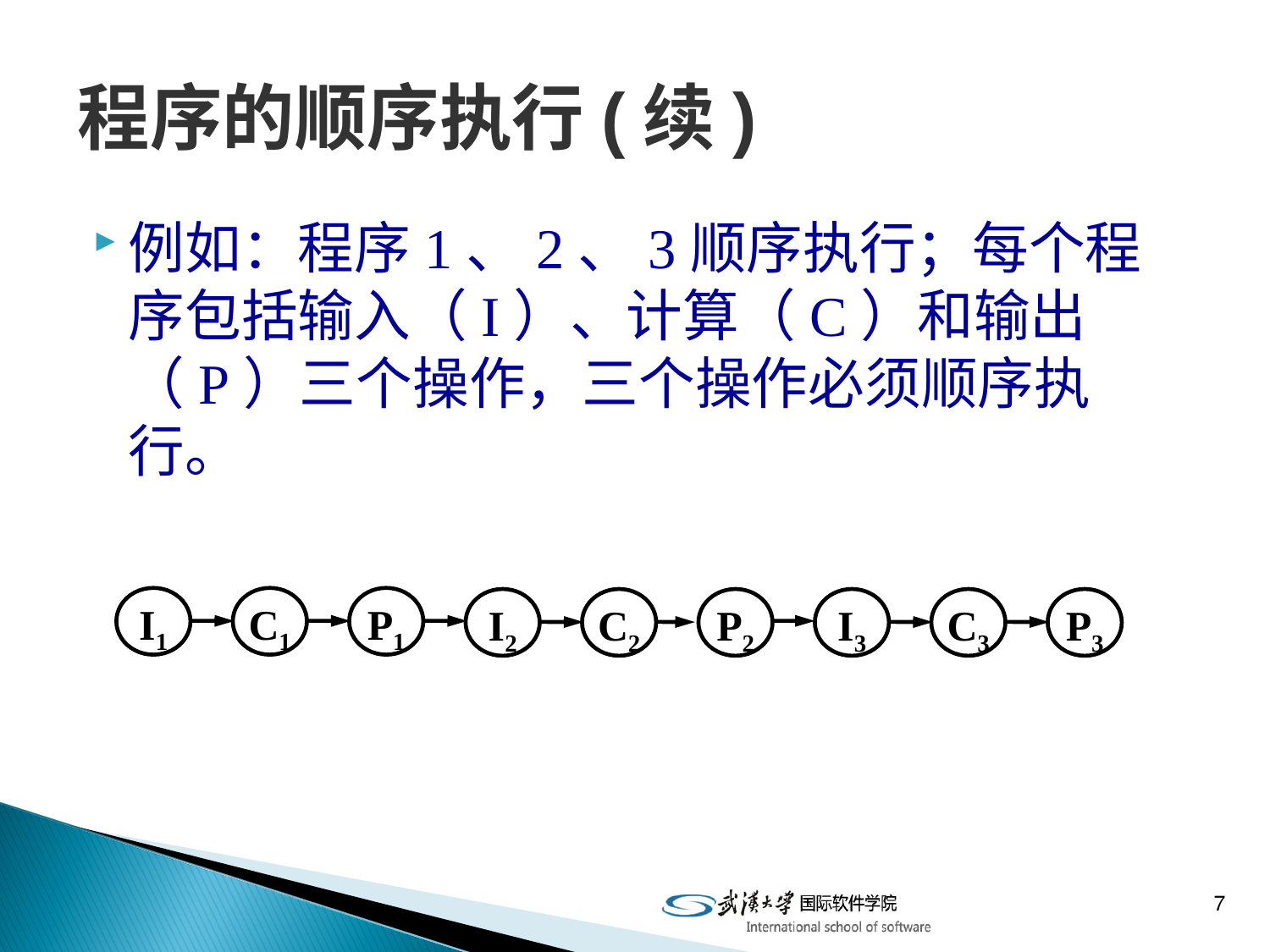

# 程序的顺序执行(续)
例如：程序1、2、3顺序执行；每个程序包括输入（I）、计算（C）和输出（P）三个操作，三个操作必须顺序执行。
I1
C1
P1
I2
C2
P2
I3
C3
P3